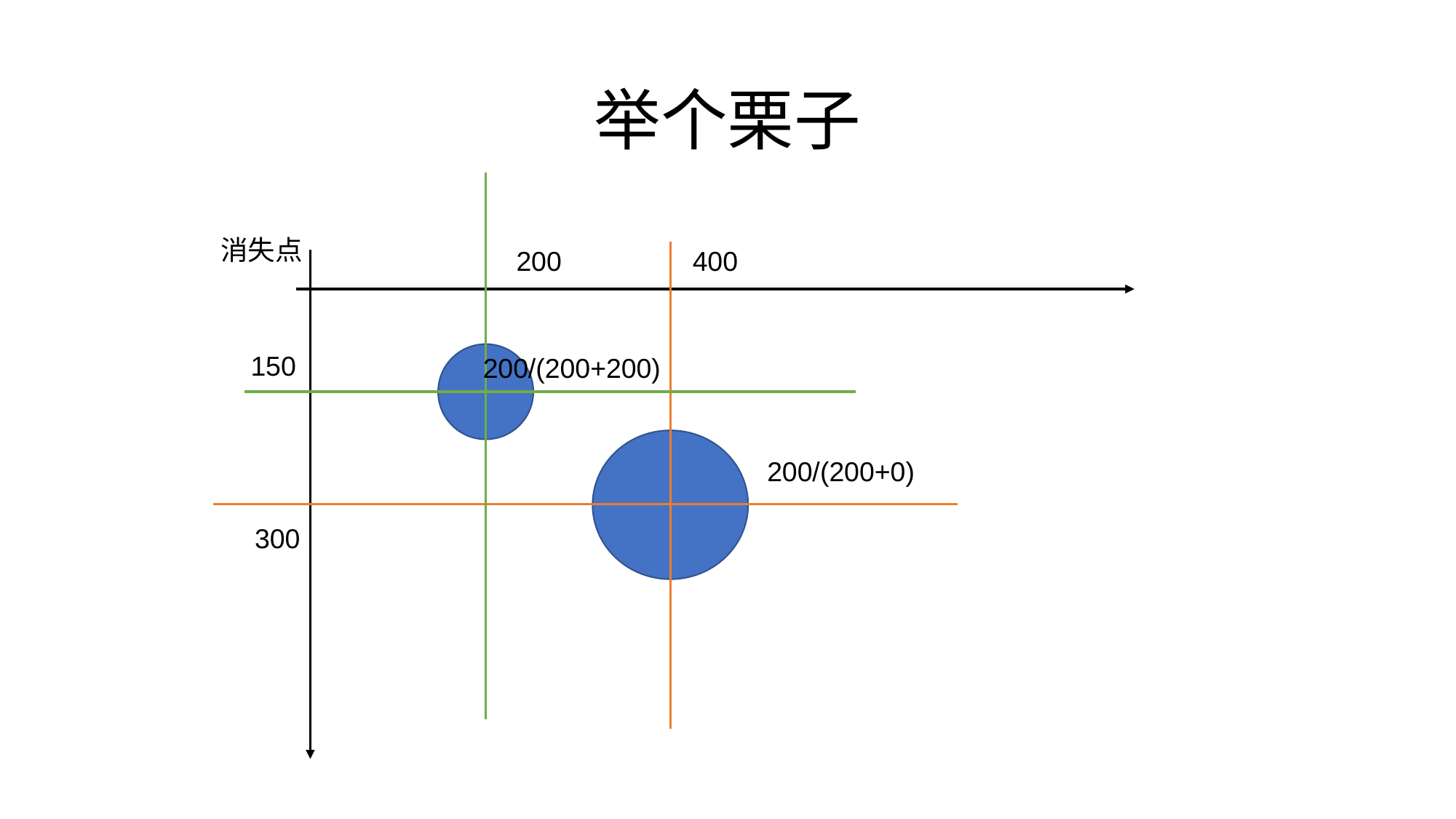

# 举个栗子
消失点
200
400
150

200/(200+200)

200/(200+0)
300